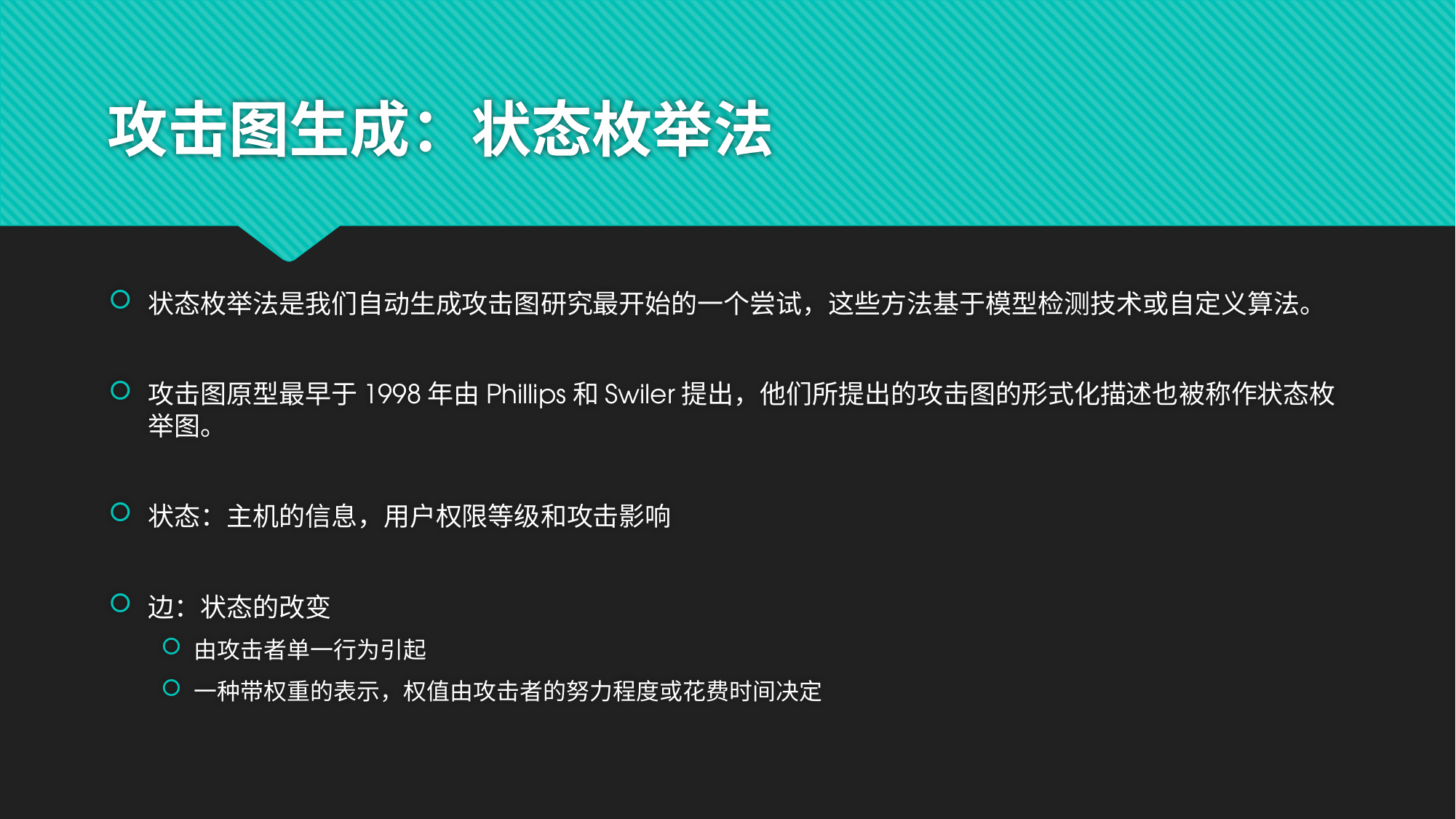

# 攻击图生成：状态枚举法
状态枚举法是我们自动生成攻击图研究最开始的一个尝试，这些方法基于模型检测技术或自定义算法。

攻击图原型最早于1998年由Phillips和Swiler提出，他们所提出的攻击图的形式化描述也被称作状态枚举图。

状态：主机的信息，用户权限等级和攻击影响

边：状态的改变
由攻击者单一行为引起
一种带权重的表示，权值由攻击者的努力程度或花费时间决定